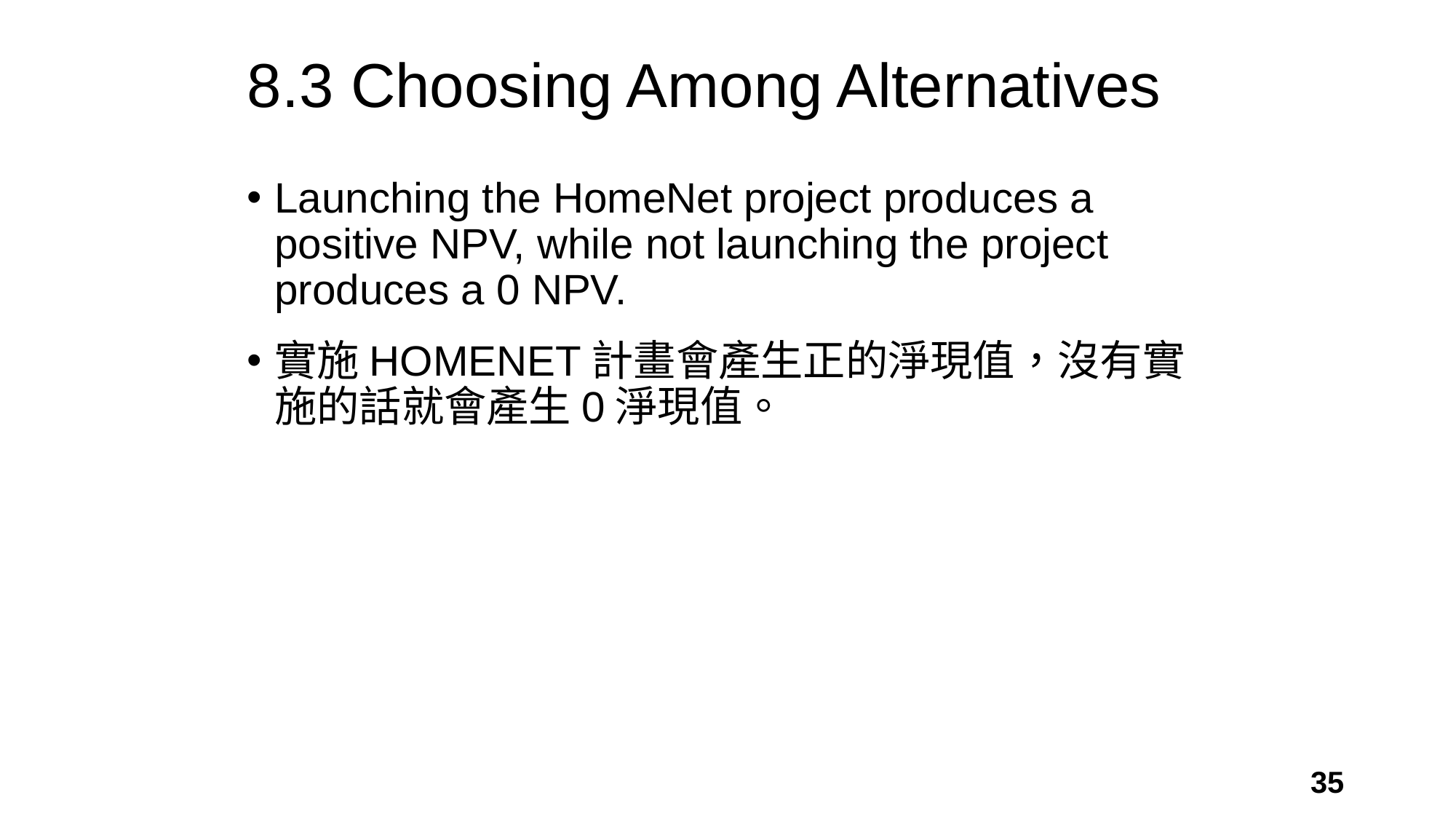

# 8.3 Choosing Among Alternatives
Launching the HomeNet project produces a positive NPV, while not launching the project produces a 0 NPV.
實施HOMENET計畫會產生正的淨現值，沒有實施的話就會產生0淨現值。
35